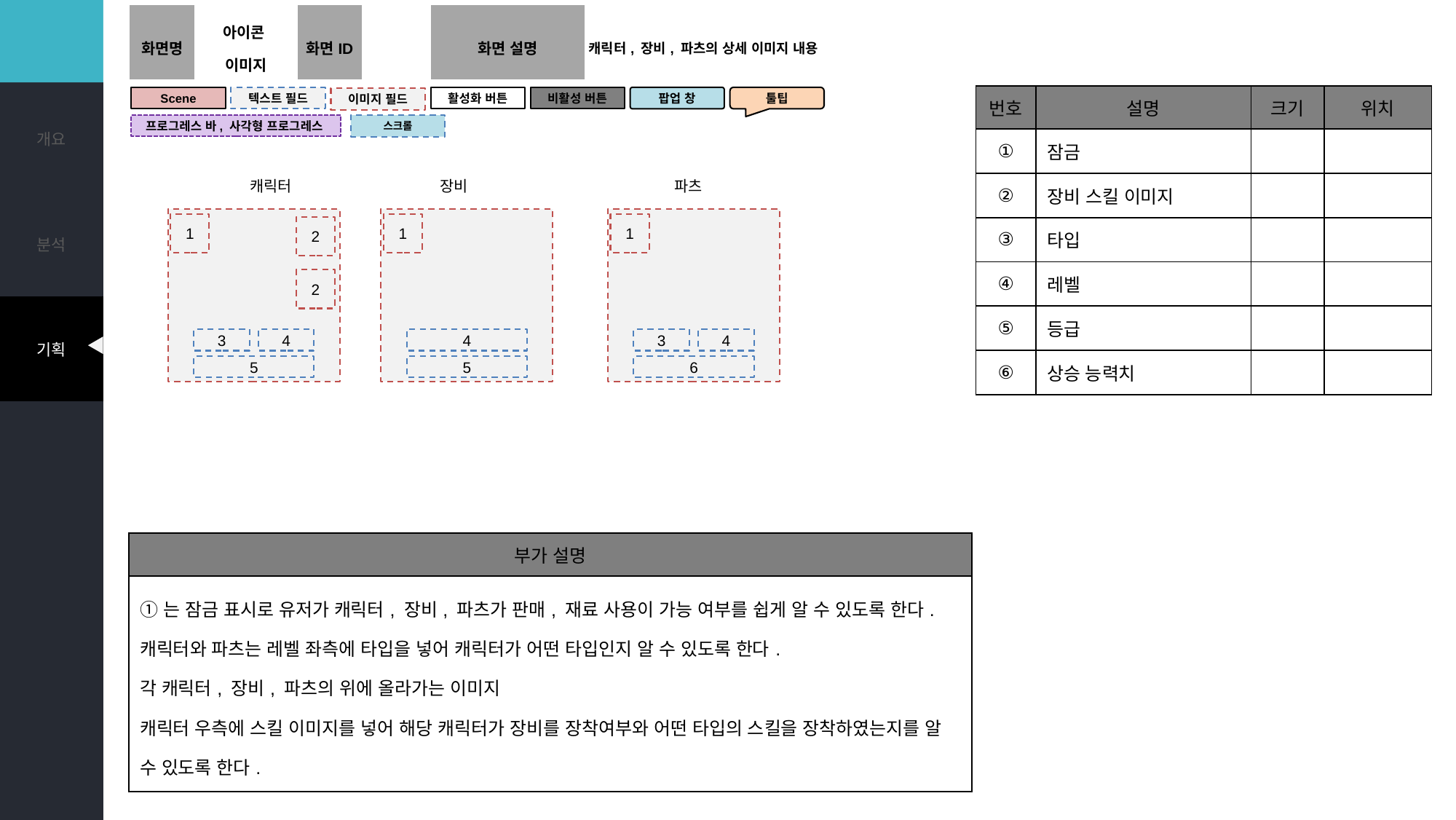

#
| 화면명 | 아이콘 이미지 | 화면ID |  | 화면 설명 | 캐릭터, 장비, 파츠의 상세 이미지 내용 |
| --- | --- | --- | --- | --- | --- |
| 번호 | 설명 | 크기 | 위치 |
| --- | --- | --- | --- |
| ① | 잠금 |  |  |
| ② | 장비 스킬 이미지 |  |  |
| ③ | 타입 |  |  |
| ④ | 레벨 |  |  |
| ⑤ | 등급 |  |  |
| ⑥ | 상승 능력치 |  |  |
Scene
텍스트 필드
팝업 창
활성화 버튼
비활성 버튼
툴팁
이미지 필드
프로그레스 바, 사각형 프로그레스
스크롤
캐릭터
장비
파츠

1
1
1
2
2
3
4
4
3
4
5
5
6
| 부가 설명 |
| --- |
| ①는 잠금 표시로 유저가 캐릭터, 장비, 파츠가 판매, 재료 사용이 가능 여부를 쉽게 알 수 있도록 한다. 캐릭터와 파츠는 레벨 좌측에 타입을 넣어 캐릭터가 어떤 타입인지 알 수 있도록 한다. 각 캐릭터, 장비, 파츠의 위에 올라가는 이미지 캐릭터 우측에 스킬 이미지를 넣어 해당 캐릭터가 장비를 장착여부와 어떤 타입의 스킬을 장착하였는지를 알 수 있도록 한다. |